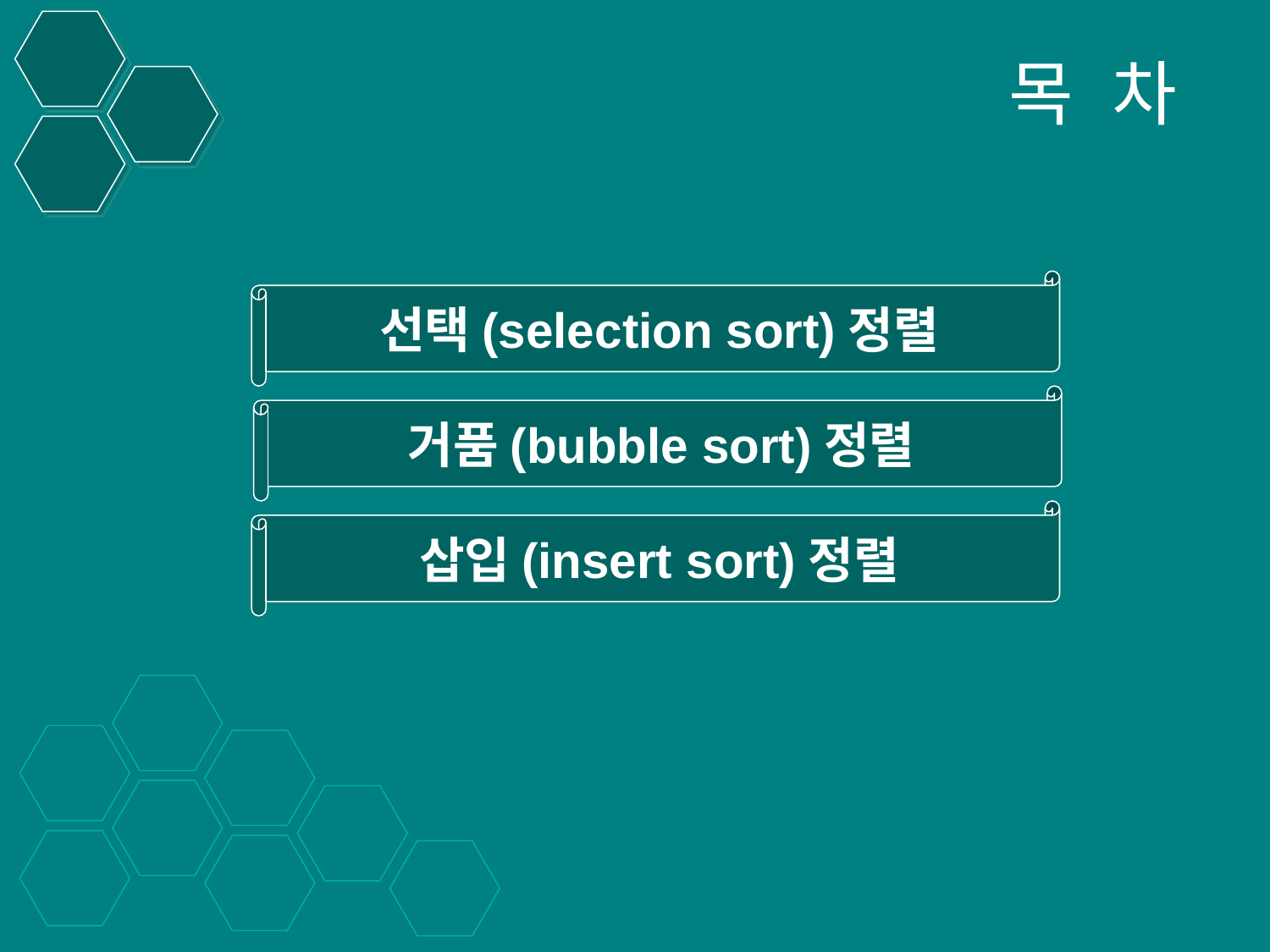

# 목  차
선택(selection sort)정렬
거품(bubble sort)정렬
삽입(insert sort)정렬